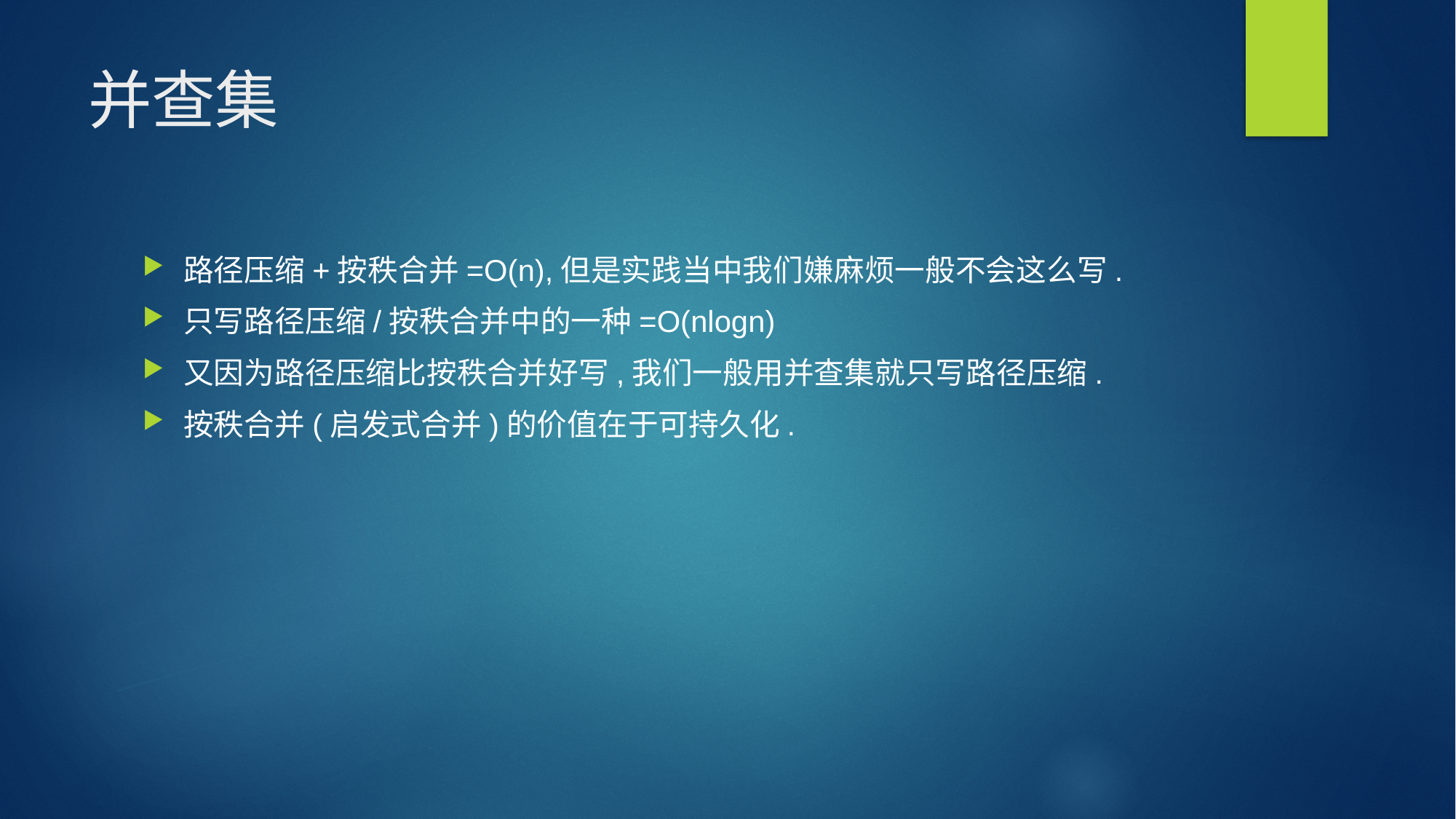

# 并查集
路径压缩+按秩合并=O(n),但是实践当中我们嫌麻烦一般不会这么写.
只写路径压缩/按秩合并中的一种=O(nlogn)
又因为路径压缩比按秩合并好写,我们一般用并查集就只写路径压缩.
按秩合并(启发式合并)的价值在于可持久化.